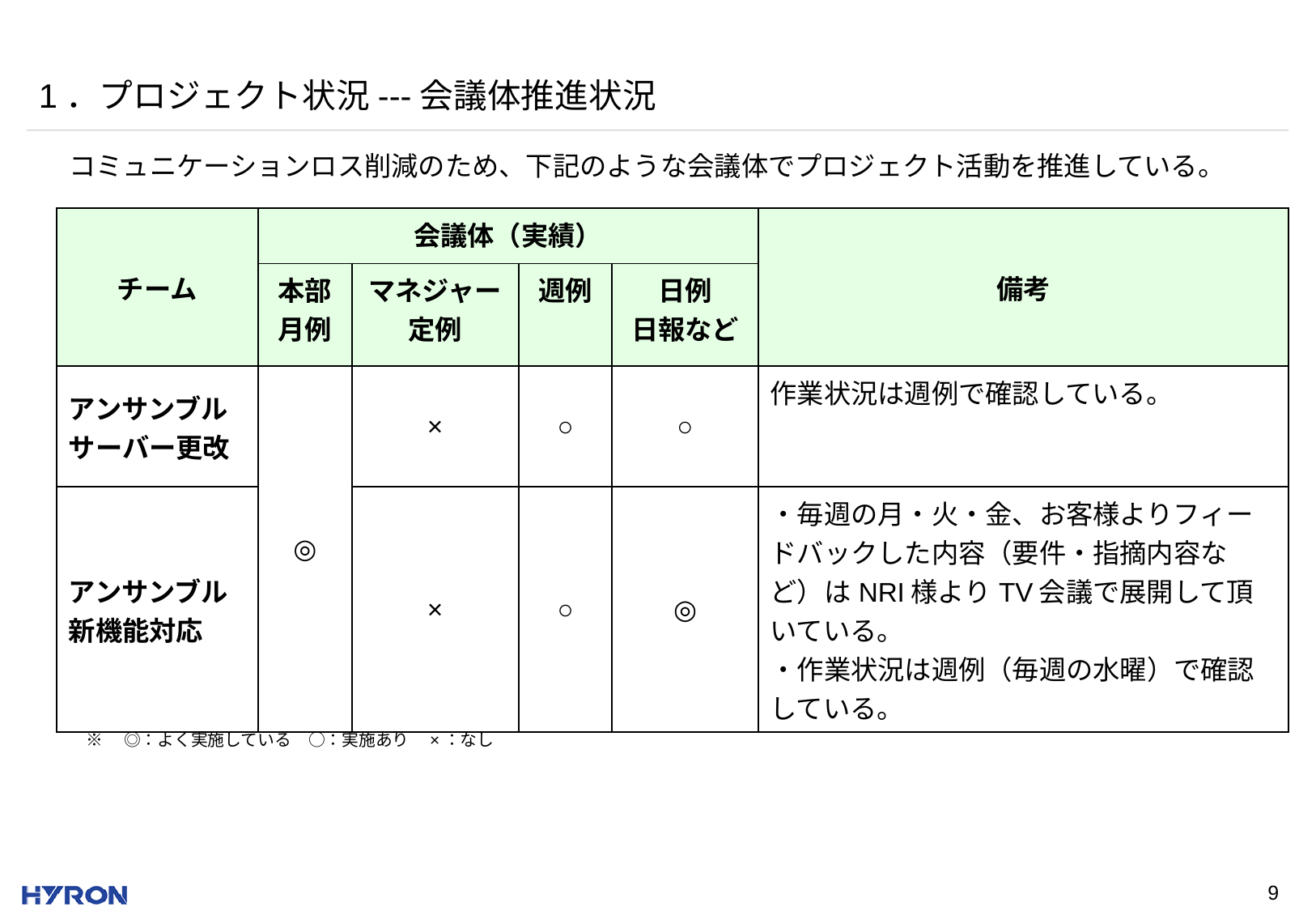

1．プロジェクト状況---会議体推進状況
　コミュニケーションロス削減のため、下記のような会議体でプロジェクト活動を推進している。

| チーム | 会議体（実績） |  |  |  | 備考 |
| --- | --- | --- | --- | --- | --- |
|  | 本部 月例 | マネジャー 定例 | 週例 | 日例 日報など |  |
| アンサンブルサーバー更改 | ◎ | × | ○ | ○ | 作業状況は週例で確認している。 |
| アンサンブル新機能対応 |  | × | ○ | ◎ | ・毎週の月・火・金、お客様よりフィードバックした内容（要件・指摘内容など）はNRI様よりTV会議で展開して頂いている。 ・作業状況は週例（毎週の水曜）で確認している。 |
※　◎：よく実施している　○：実施あり　×：なし